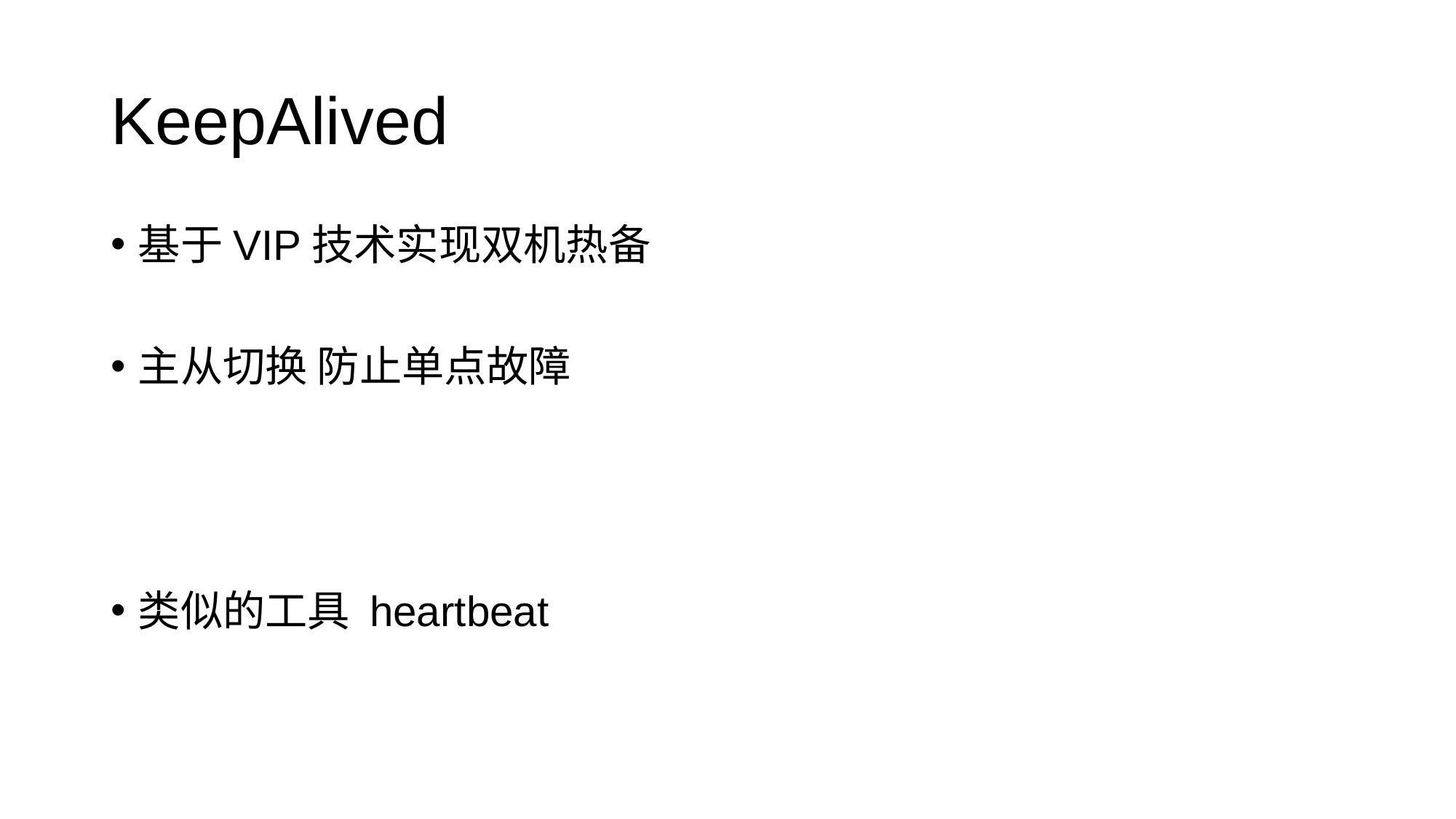

# KeepAlived
基于VIP技术实现双机热备

主从切换 防止单点故障

类似的工具 heartbeat